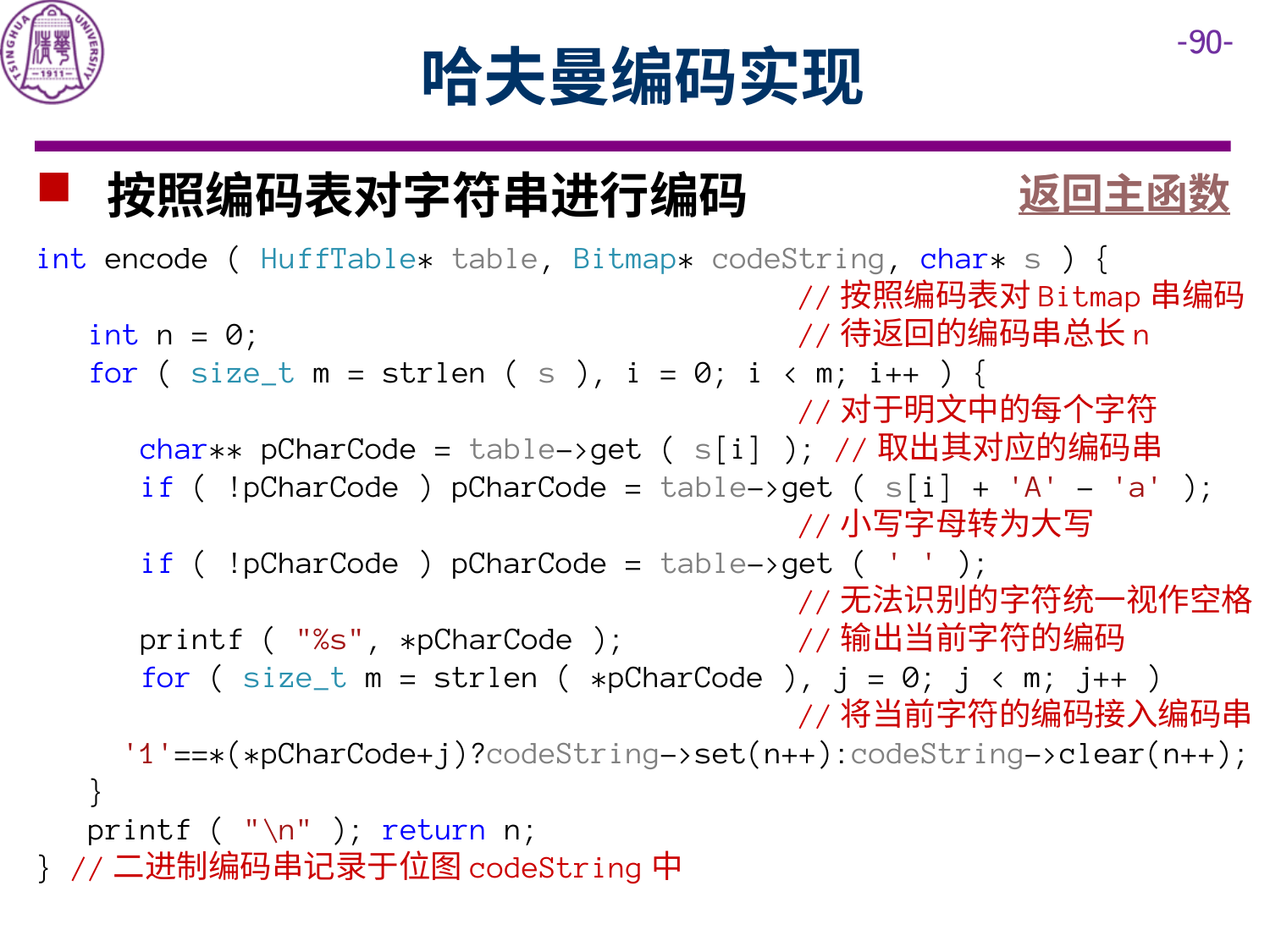

# 哈夫曼编码实现
 按照编码表对字符串进行编码
返回主函数
int encode ( HuffTable* table, Bitmap* codeString, char* s ) {
						//按照编码表对Bitmap串编码
   int n = 0; 					//待返回的编码串总长n
   for ( size_t m = strlen ( s ), i = 0; i < m; i++ ) {
						//对于明文中的每个字符
      char** pCharCode = table->get ( s[i] ); //取出其对应的编码串
      if ( !pCharCode ) pCharCode = table->get ( s[i] + 'A' - 'a' ); 						//小写字母转为大写
      if ( !pCharCode ) pCharCode = table->get ( ' ' );
						//无法识别的字符统一视作空格
      printf ( "%s", *pCharCode ); 		//输出当前字符的编码
      for ( size_t m = strlen ( *pCharCode ), j = 0; j < m; j++ )
						//将当前字符的编码接入编码串
     '1'==*(*pCharCode+j)?codeString->set(n++):codeString->clear(n++);
   }
   printf ( "\n" ); return n;
} //二进制编码串记录于位图codeString中